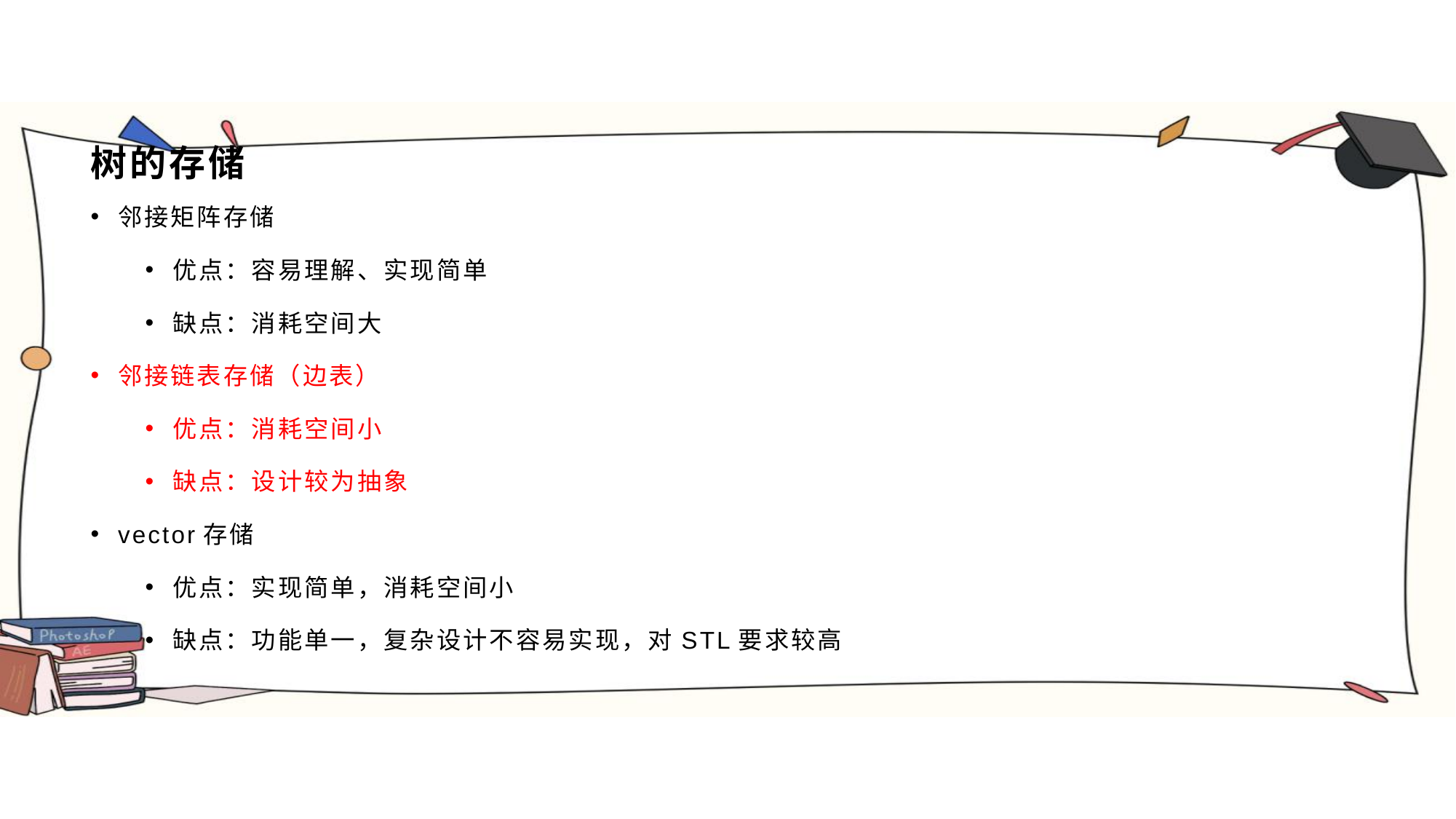

# 树的存储
邻接矩阵存储
优点：容易理解、实现简单
缺点：消耗空间大
邻接链表存储（边表）
优点：消耗空间小
缺点：设计较为抽象
vector存储
优点：实现简单，消耗空间小
缺点：功能单一，复杂设计不容易实现，对STL要求较高